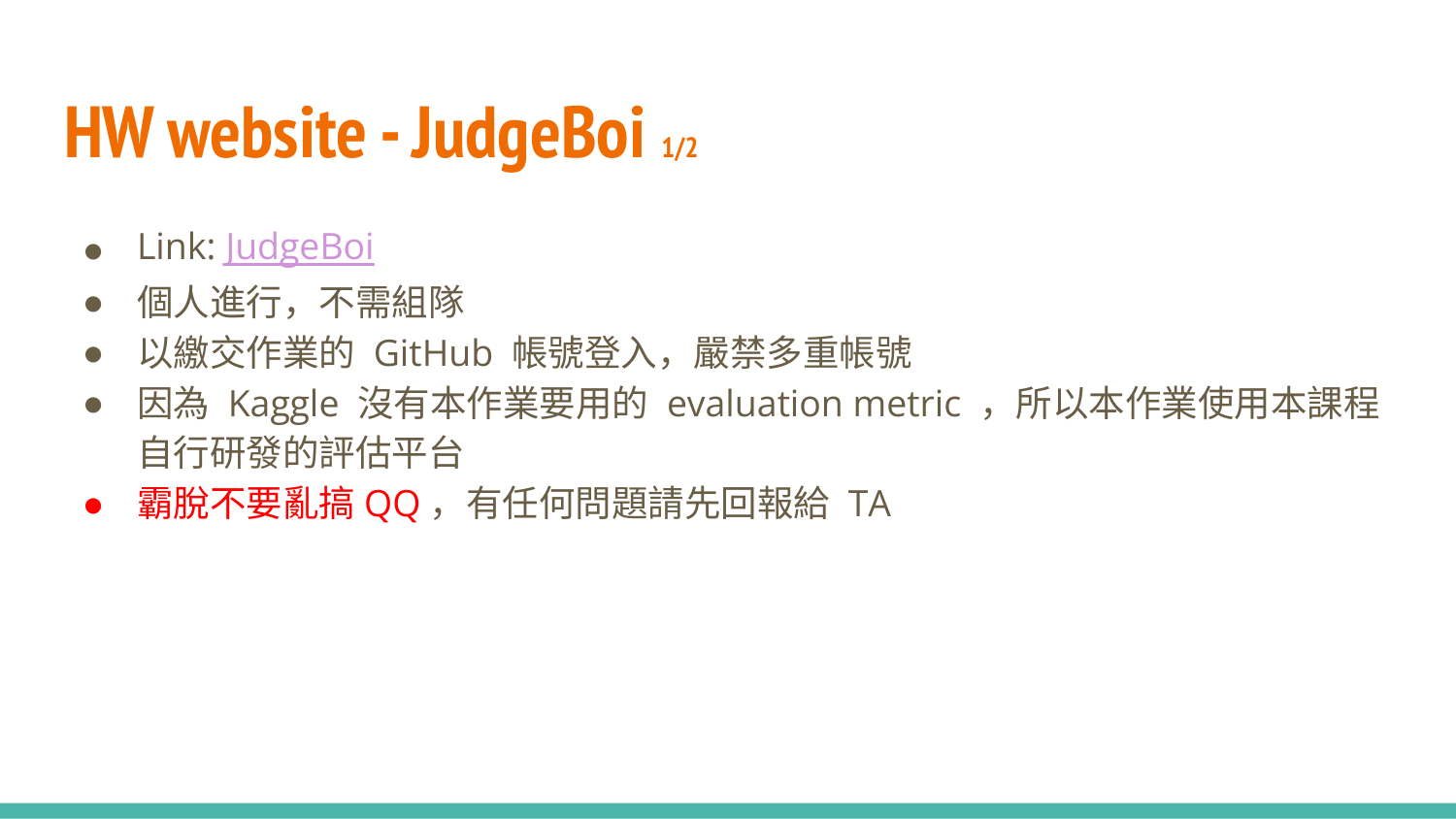

# HW website - JudgeBoi 1/2
Link: JudgeBoi)
個人進行，不需組隊
以繳交作業的 GitHub 帳號登入，嚴禁多重帳號
因為 Kaggle 沒有本作業要用的 evaluation metric ，所以本作業使用本課程自行研發的評估平台
霸脫不要亂搞QQ，有任何問題請先回報給 TA